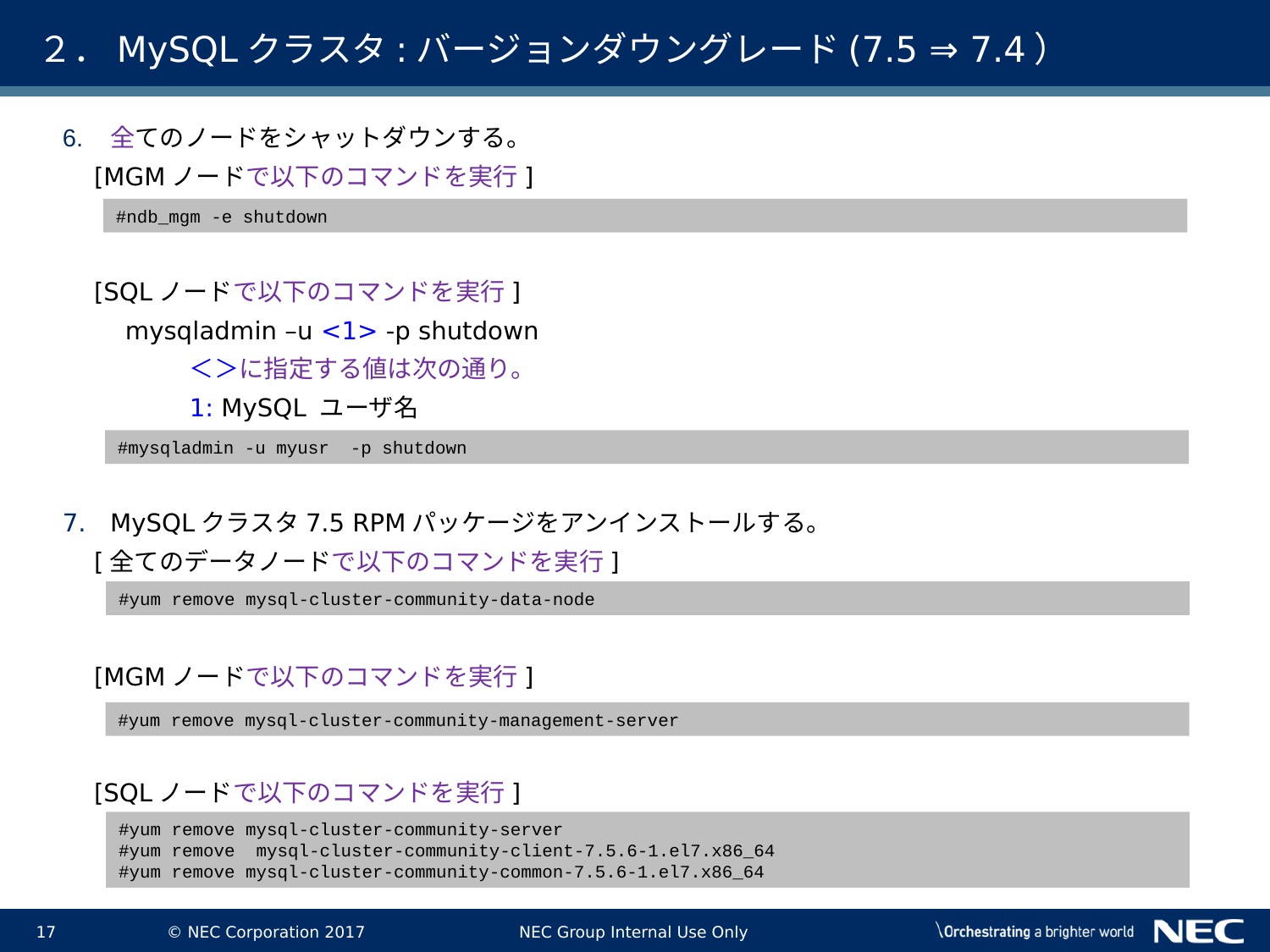

# ２．MySQLクラスタ:バージョンダウングレード(7.5 ⇒ 7.4）
全てのノードをシャットダウンする。
    [MGMノードで以下のコマンドを実行]

    [SQLノードで以下のコマンドを実行]
        mysqladmin –u <1> -p shutdown
	＜＞に指定する値は次の通り。
	1: MySQL ユーザ名

MySQLクラスタ7.5 RPMパッケージをアンインストールする。
    [全てのデータノードで以下のコマンドを実行]

    [MGMノードで以下のコマンドを実行]

    [SQLノードで以下のコマンドを実行]

#ndb_mgm -e shutdown
#mysqladmin -u myusr  -p shutdown
#yum remove mysql-cluster-community-data-node
#yum remove mysql-cluster-community-management-server
#yum remove mysql-cluster-community-server
#yum remove  mysql-cluster-community-client-7.5.6-1.el7.x86_64
#yum remove mysql-cluster-community-common-7.5.6-1.el7.x86_64